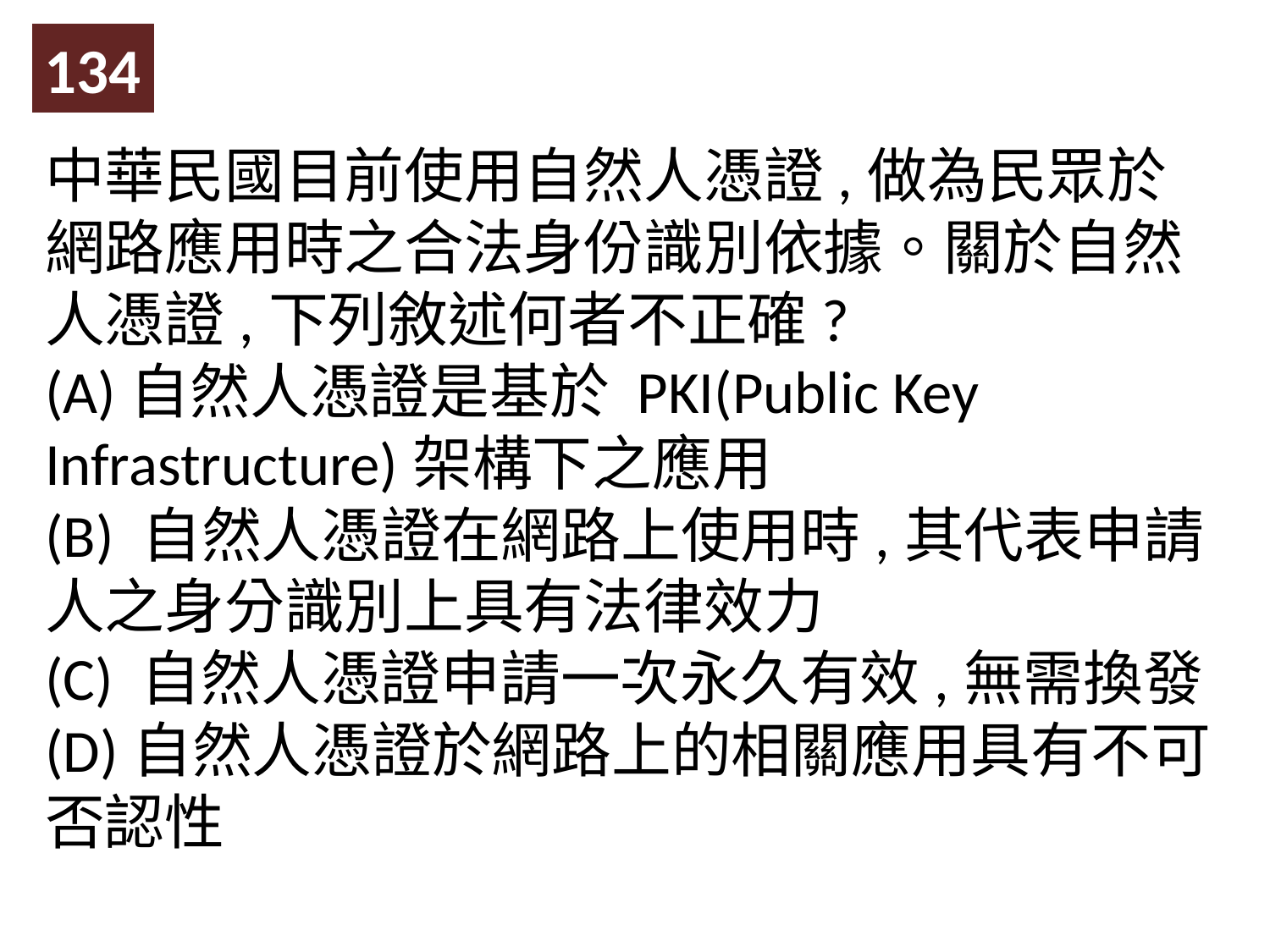

134
中華民國目前使用自然人憑證,做為民眾於網路應用時之合法身份識別依據。關於自然人憑證,下列敘述何者不正確?
(A)自然人憑證是基於 PKI(Public Key Infrastructure)架構下之應用
(B) 自然人憑證在網路上使用時,其代表申請人之身分識別上具有法律效力
(C) 自然人憑證申請一次永久有效,無需換發
(D)自然人憑證於網路上的相關應用具有不可否認性